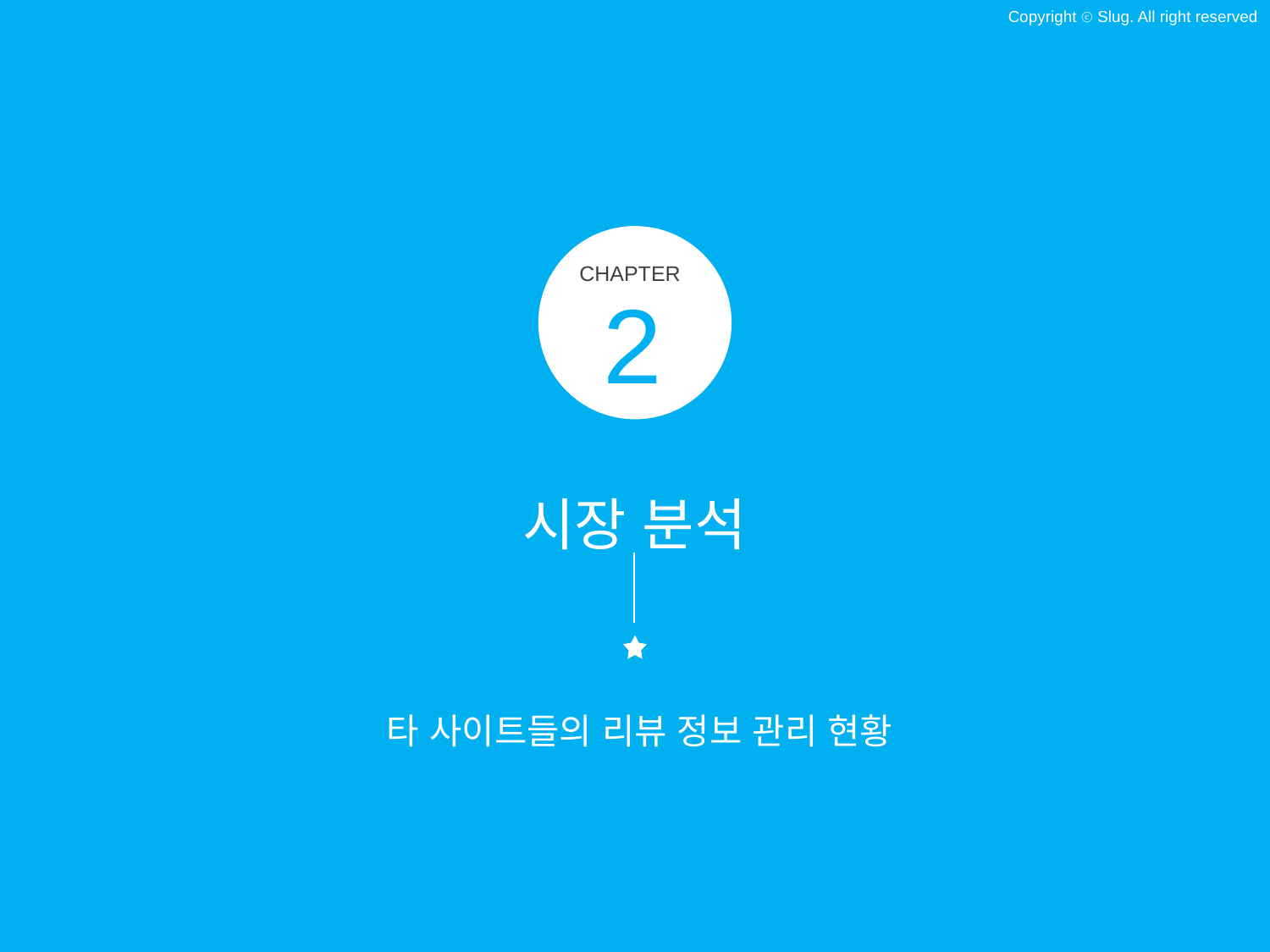

Copyright ⓒ Slug. All right reserved

CHAPTER
2
시장 분석

타 사이트들의 리뷰 정보 관리 현황